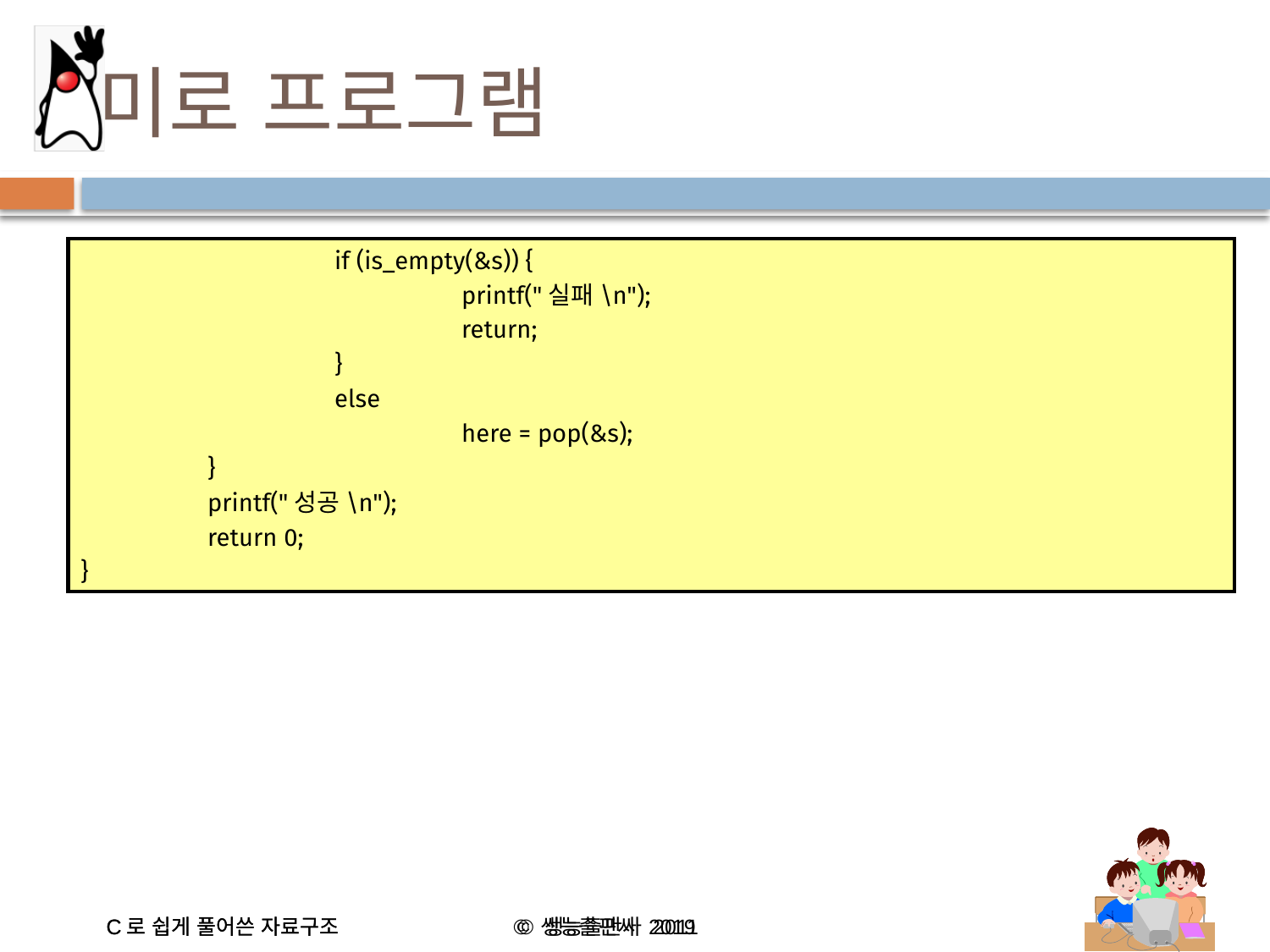

# 미로 프로그램
		if (is_empty(&s)) {
			printf("실패\n");
			return;
		}
		else
			here = pop(&s);
	}
	printf("성공\n");
	return 0;
}